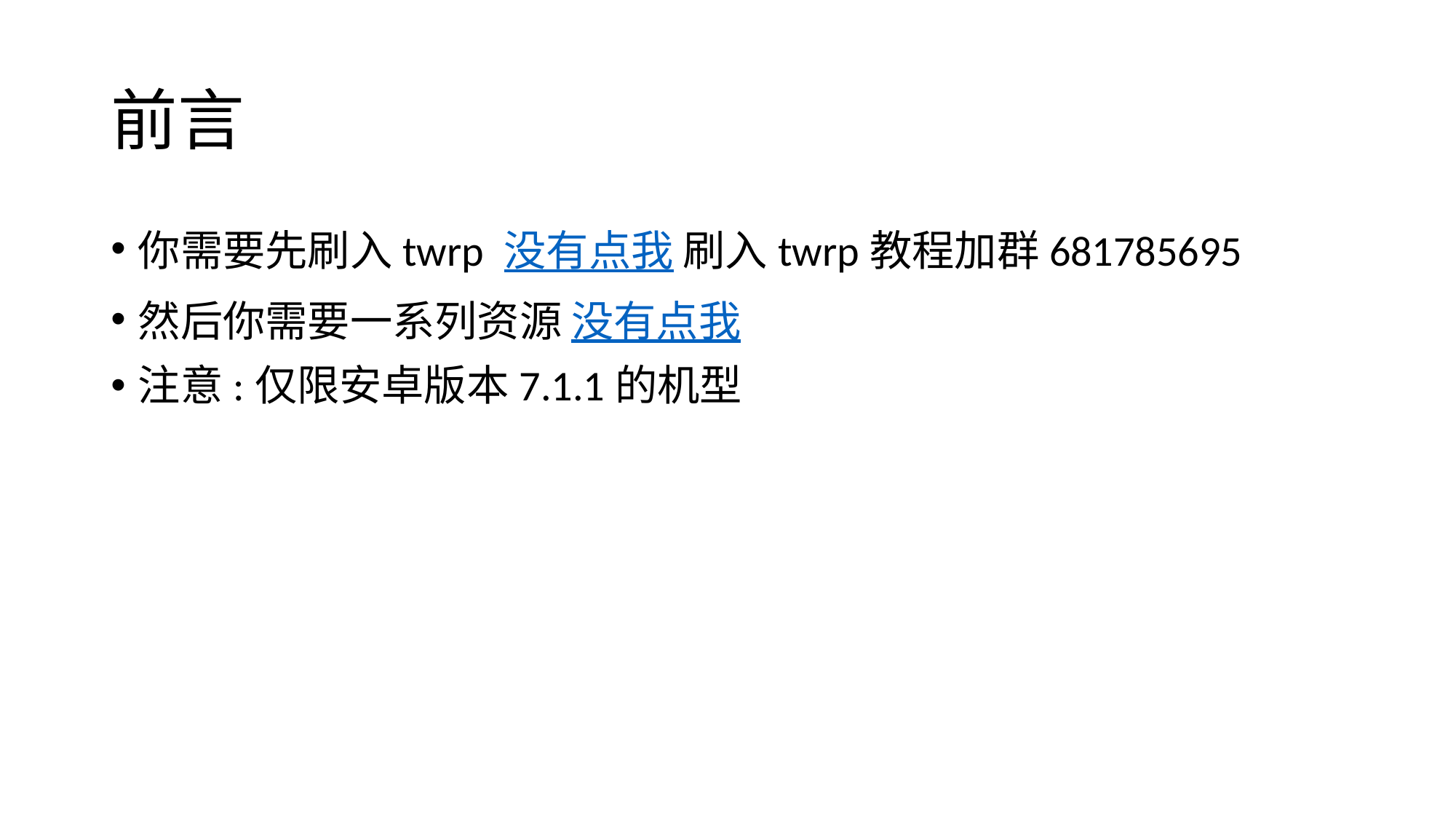

# 前言
你需要先刷入twrp 没有点我 刷入twrp教程加群681785695
然后你需要一系列资源 没有点我
注意:仅限安卓版本7.1.1的机型